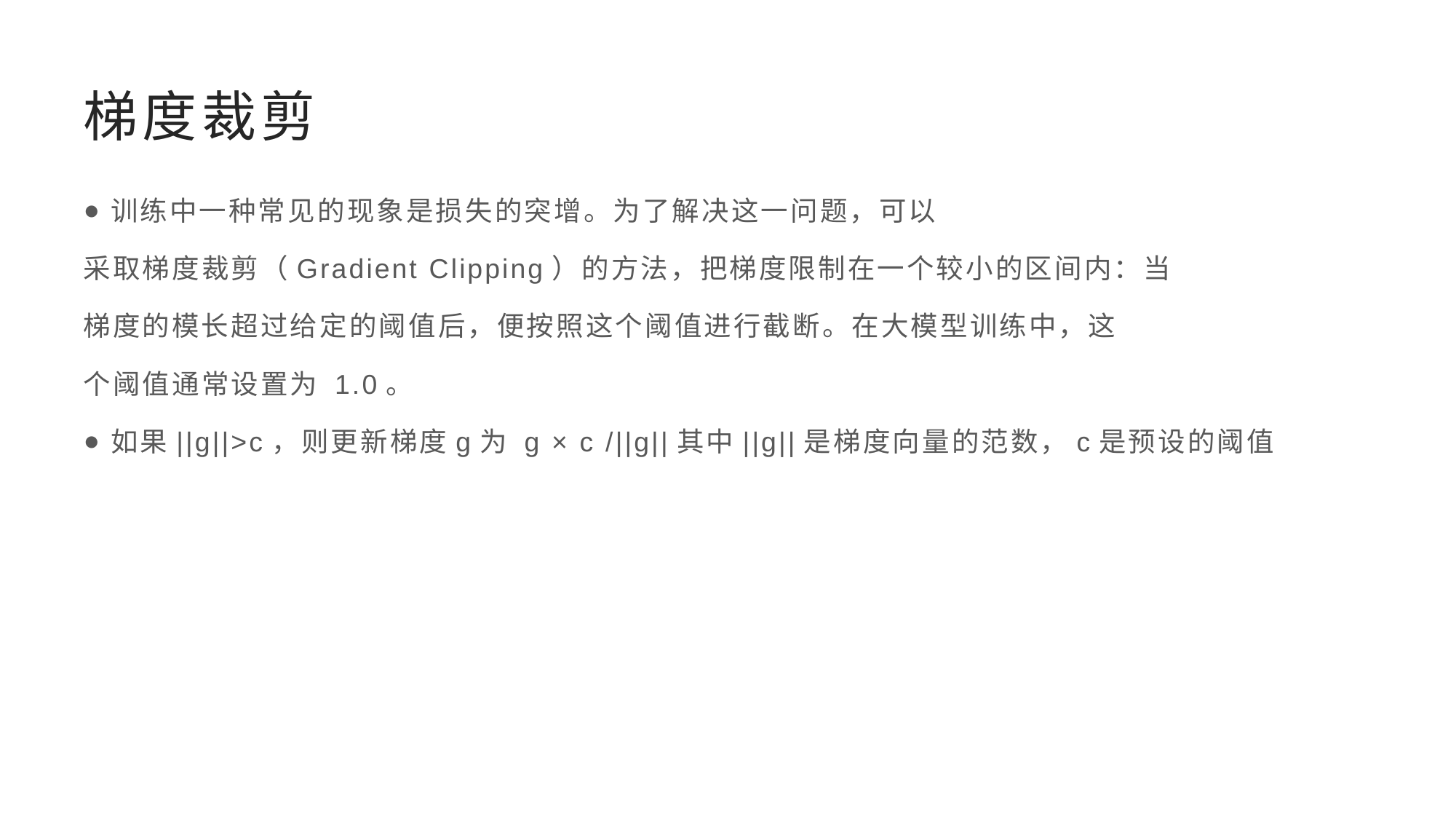

# 梯度裁剪
训练中一种常见的现象是损失的突增。为了解决这一问题，可以
采取梯度裁剪（Gradient Clipping）的方法，把梯度限制在一个较小的区间内：当
梯度的模长超过给定的阈值后，便按照这个阈值进行截断。在大模型训练中，这
个阈值通常设置为 1.0。
如果||g||>c，则更新梯度g为 g × c /||g||其中||g||是梯度向量的范数，c是预设的阈值